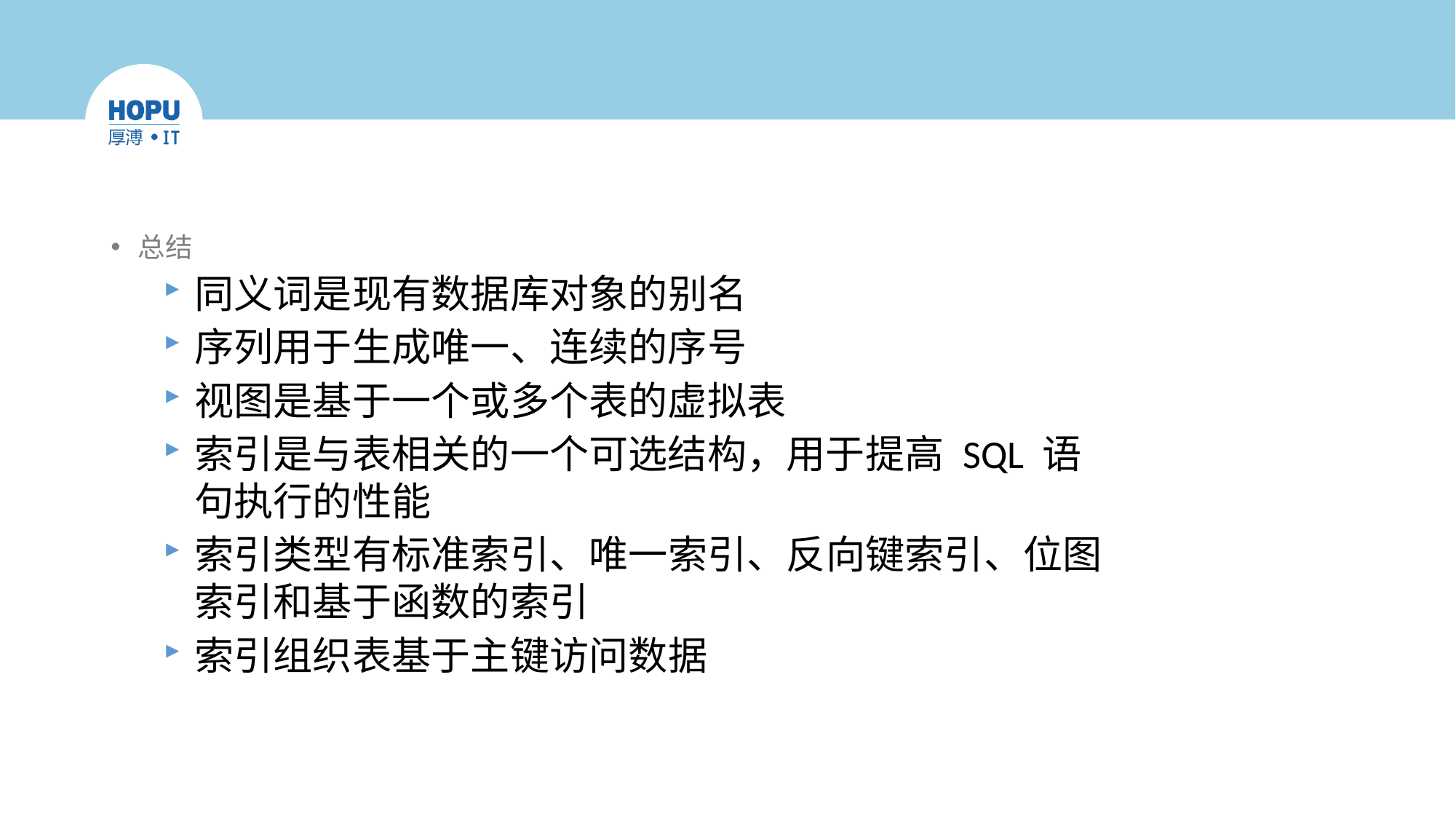

总结
同义词是现有数据库对象的别名
序列用于生成唯一、连续的序号
视图是基于一个或多个表的虚拟表
索引是与表相关的一个可选结构，用于提高 SQL 语句执行的性能
索引类型有标准索引、唯一索引、反向键索引、位图索引和基于函数的索引
索引组织表基于主键访问数据